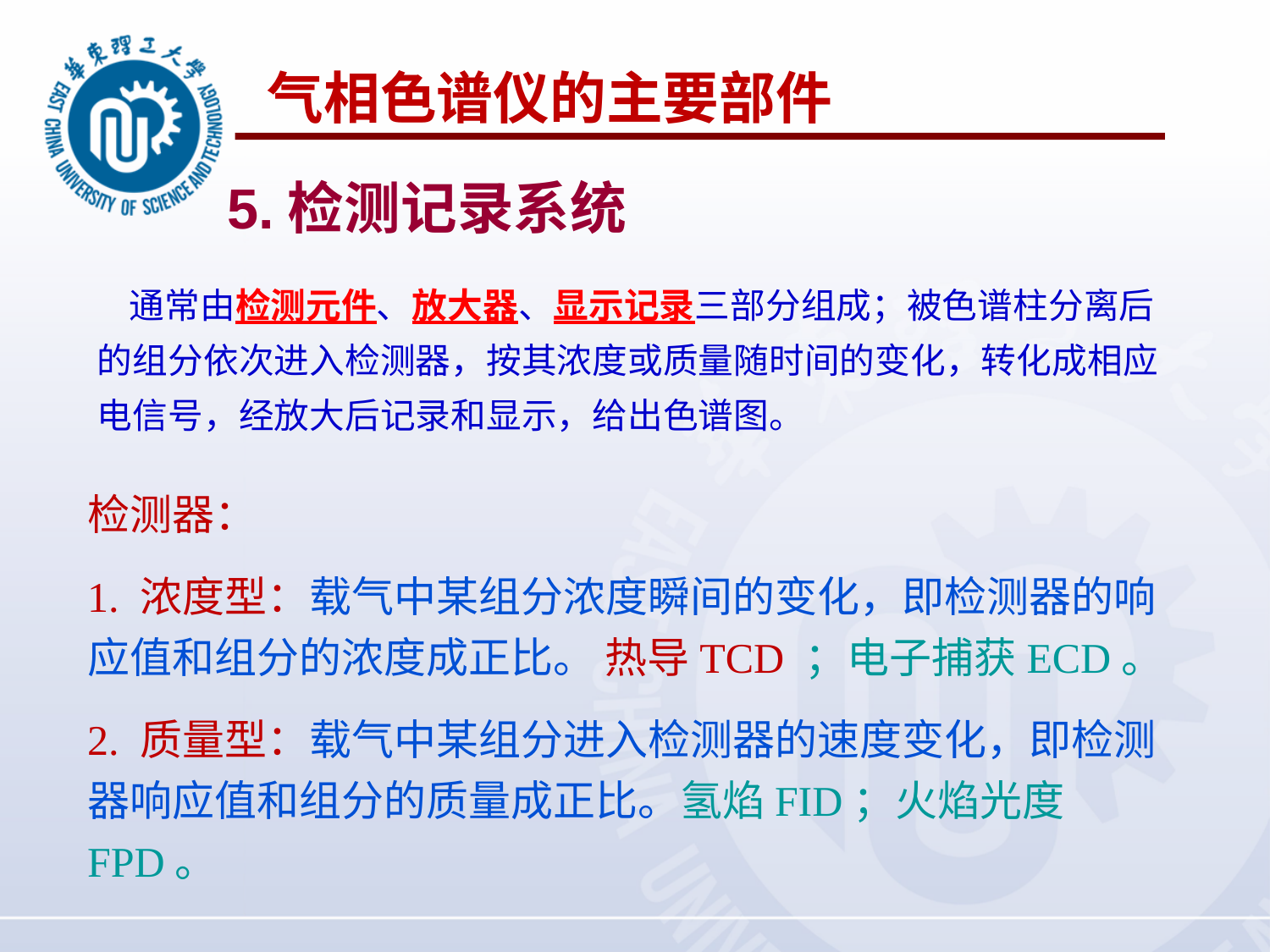

气相色谱仪的主要部件

5.检测记录系统
   通常由检测元件、放大器、显示记录三部分组成；被色谱柱分离后的组分依次进入检测器，按其浓度或质量随时间的变化，转化成相应电信号，经放大后记录和显示，给出色谱图。
检测器：
1. 浓度型：载气中某组分浓度瞬间的变化，即检测器的响应值和组分的浓度成正比。 热导TCD ；电子捕获ECD。
2. 质量型：载气中某组分进入检测器的速度变化，即检测器响应值和组分的质量成正比。氢焰FID；火焰光度FPD。